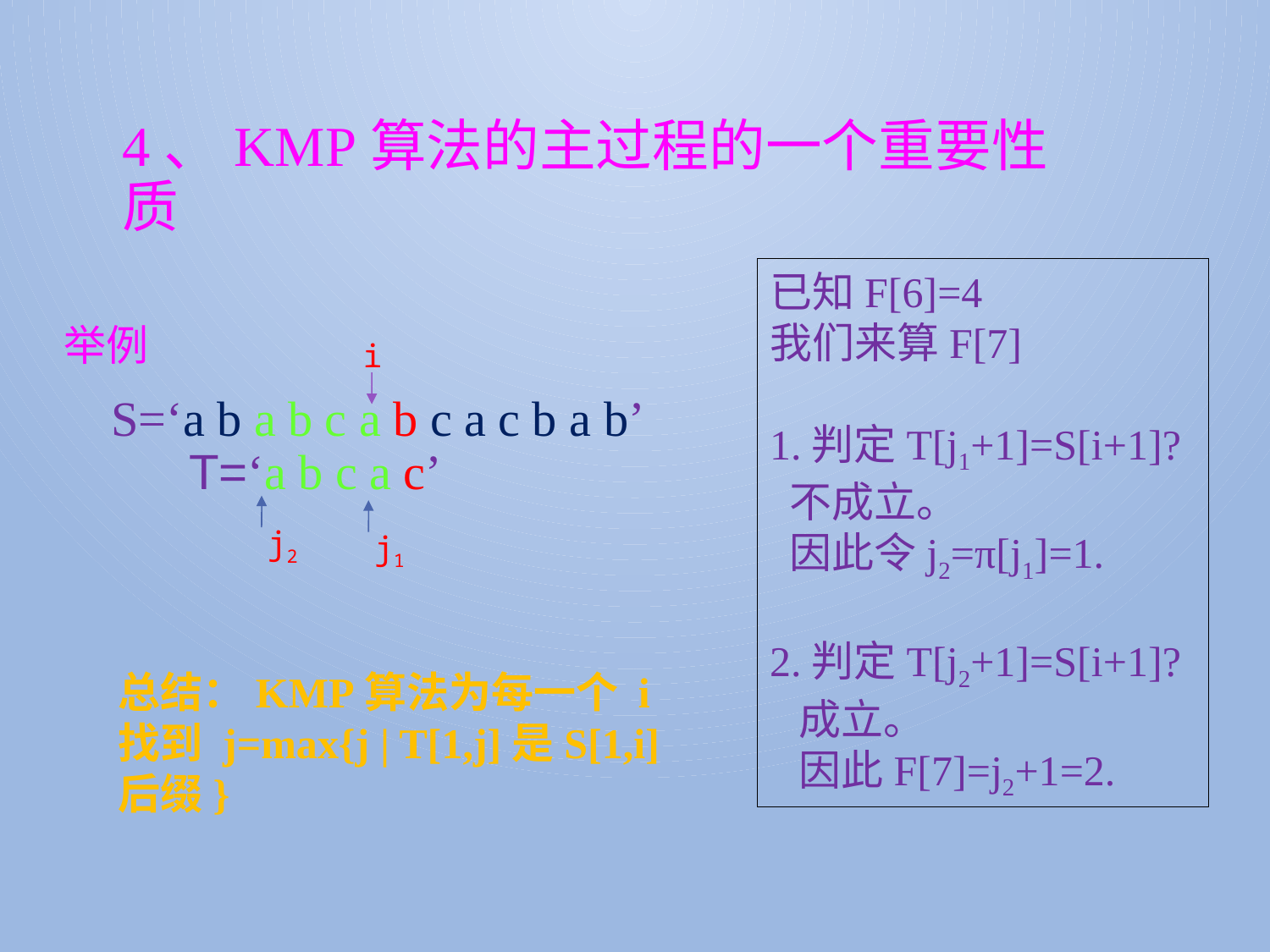

4、KMP算法的主过程的一个重要性质
已知F[6]=4
我们来算F[7]

1.判定T[j1+1]=S[i+1]?
 不成立。
 因此令j2=π[j1]=1.

2.判定T[j2+1]=S[i+1]?
  成立。
  因此F[7]=j2+1=2.
举例
i

S=‘a b a b c a b c a c b a b’
T=‘a b c a c’

j2

j1
总结：KMP算法为每一个 i 找到 j=max{j | T[1,j]是S[1,i]后缀}